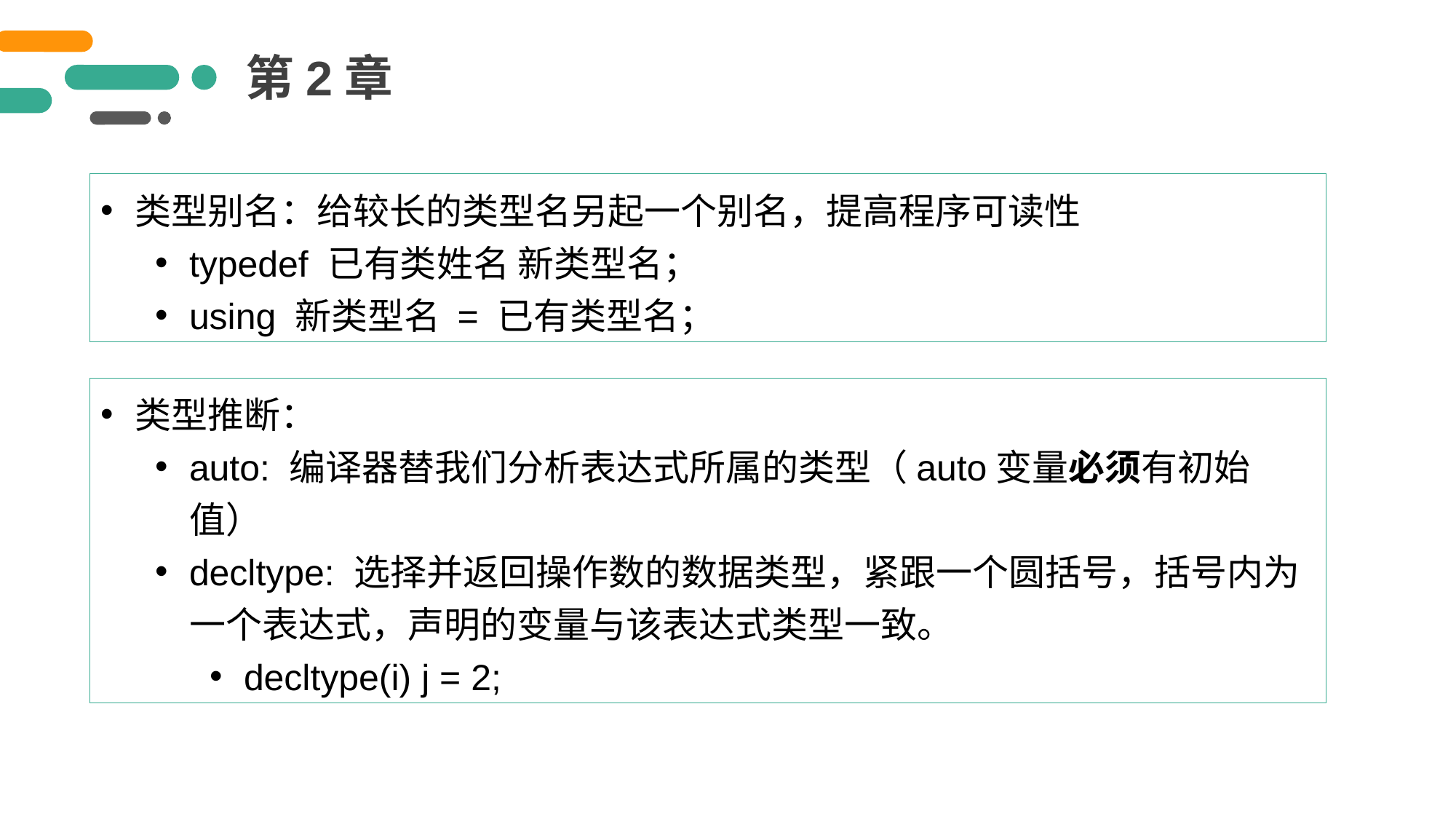

第2章
类型别名：给较长的类型名另起一个别名，提高程序可读性
typedef 已有类姓名 新类型名；
using 新类型名 = 已有类型名；
类型推断：
auto: 编译器替我们分析表达式所属的类型（auto变量必须有初始值）
decltype: 选择并返回操作数的数据类型，紧跟一个圆括号，括号内为一个表达式，声明的变量与该表达式类型一致。
decltype(i) j = 2;